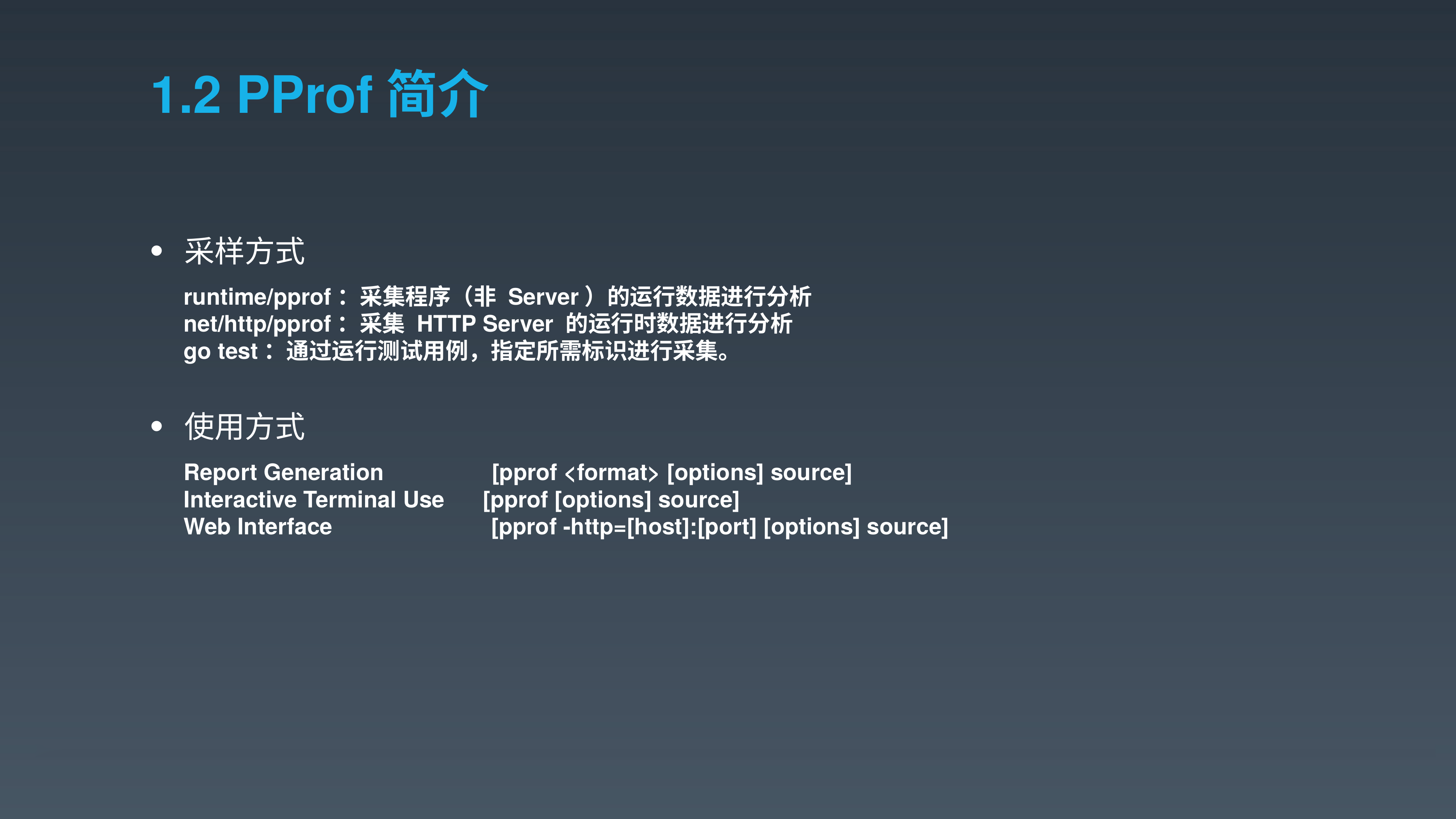

# 1.2 PProf简介
采样方式
runtime/pprof：采集程序（非 Server）的运行数据进行分析
net/http/pprof：采集 HTTP Server 的运行时数据进行分析
go test：通过运行测试用例，指定所需标识进行采集。
使用方式
Report Generation                 [pprof <format> [options] source]
Interactive Terminal Use      [pprof [options] source]
Web Interface                         [pprof -http=[host]:[port] [options] source]